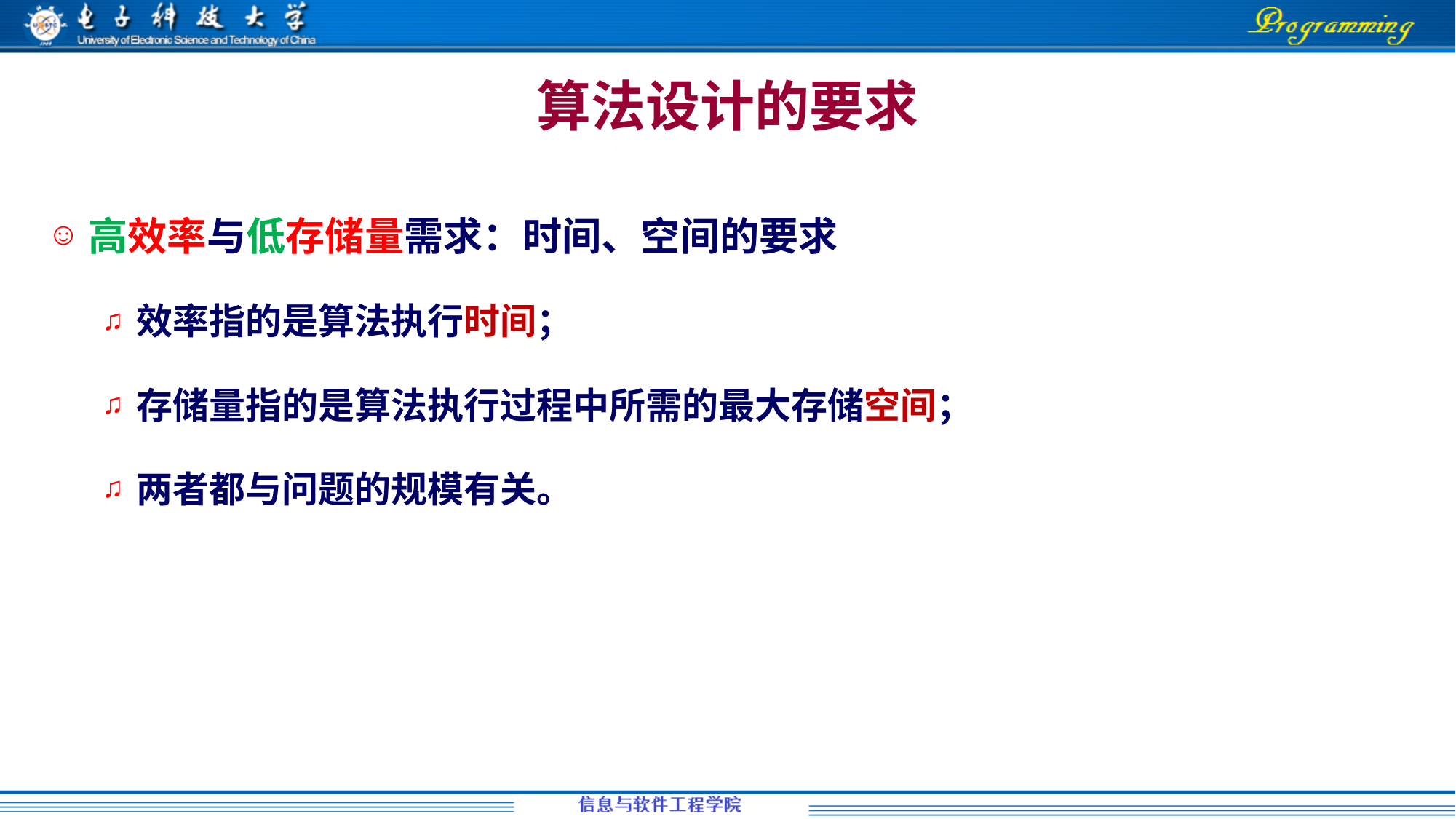

# 算法设计的要求
高效率与低存储量需求：时间、空间的要求
效率指的是算法执行时间；
存储量指的是算法执行过程中所需的最大存储空间；
两者都与问题的规模有关。